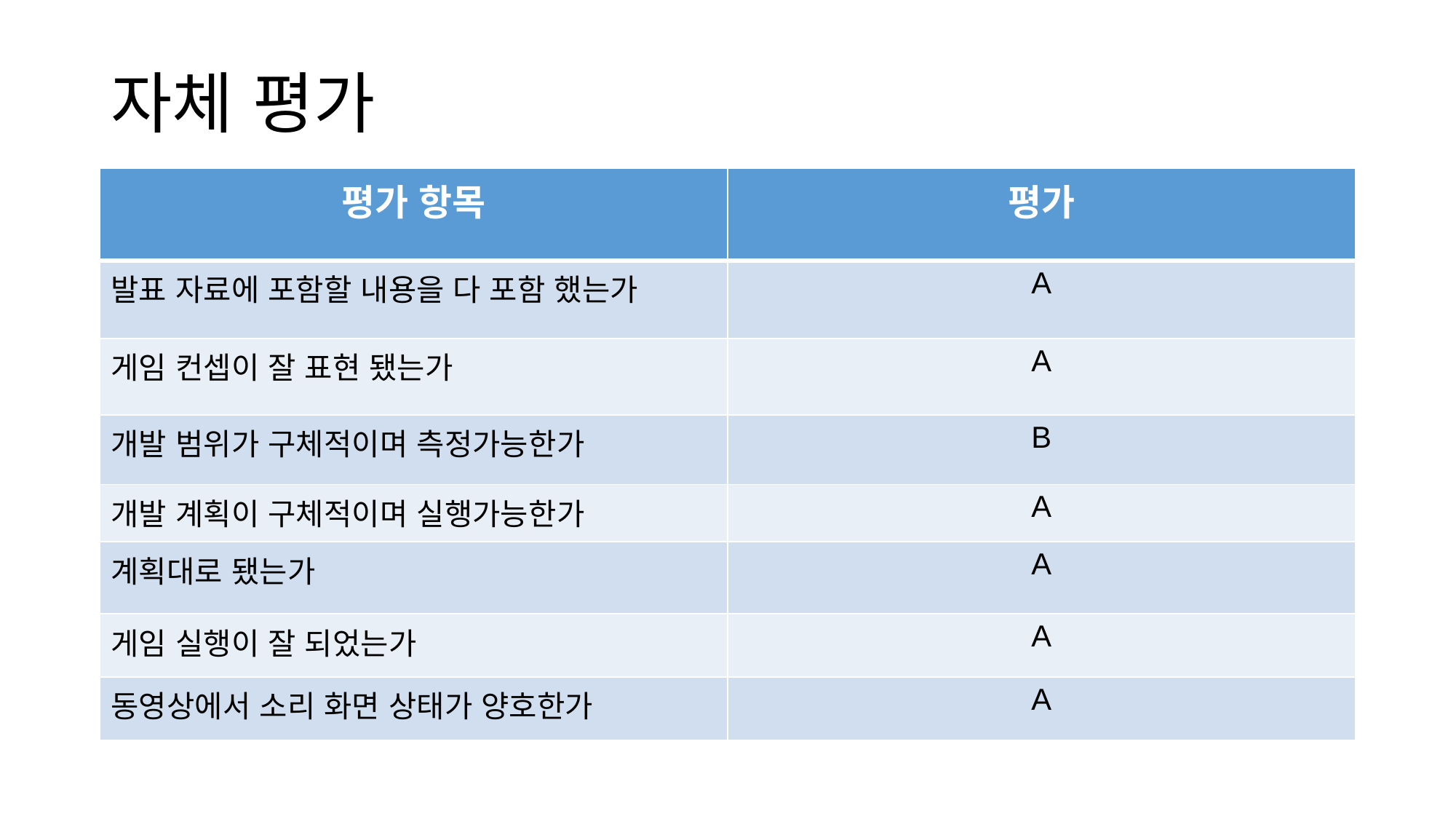

# 자체 평가
| 평가 항목 | 평가 |
| --- | --- |
| 발표 자료에 포함할 내용을 다 포함 했는가 | A |
| 게임 컨셉이 잘 표현 됐는가 | A |
| 개발 범위가 구체적이며 측정가능한가 | B |
| 개발 계획이 구체적이며 실행가능한가 | A |
| 계획대로 됐는가 | A |
| 게임 실행이 잘 되었는가 | A |
| 동영상에서 소리 화면 상태가 양호한가 | A |